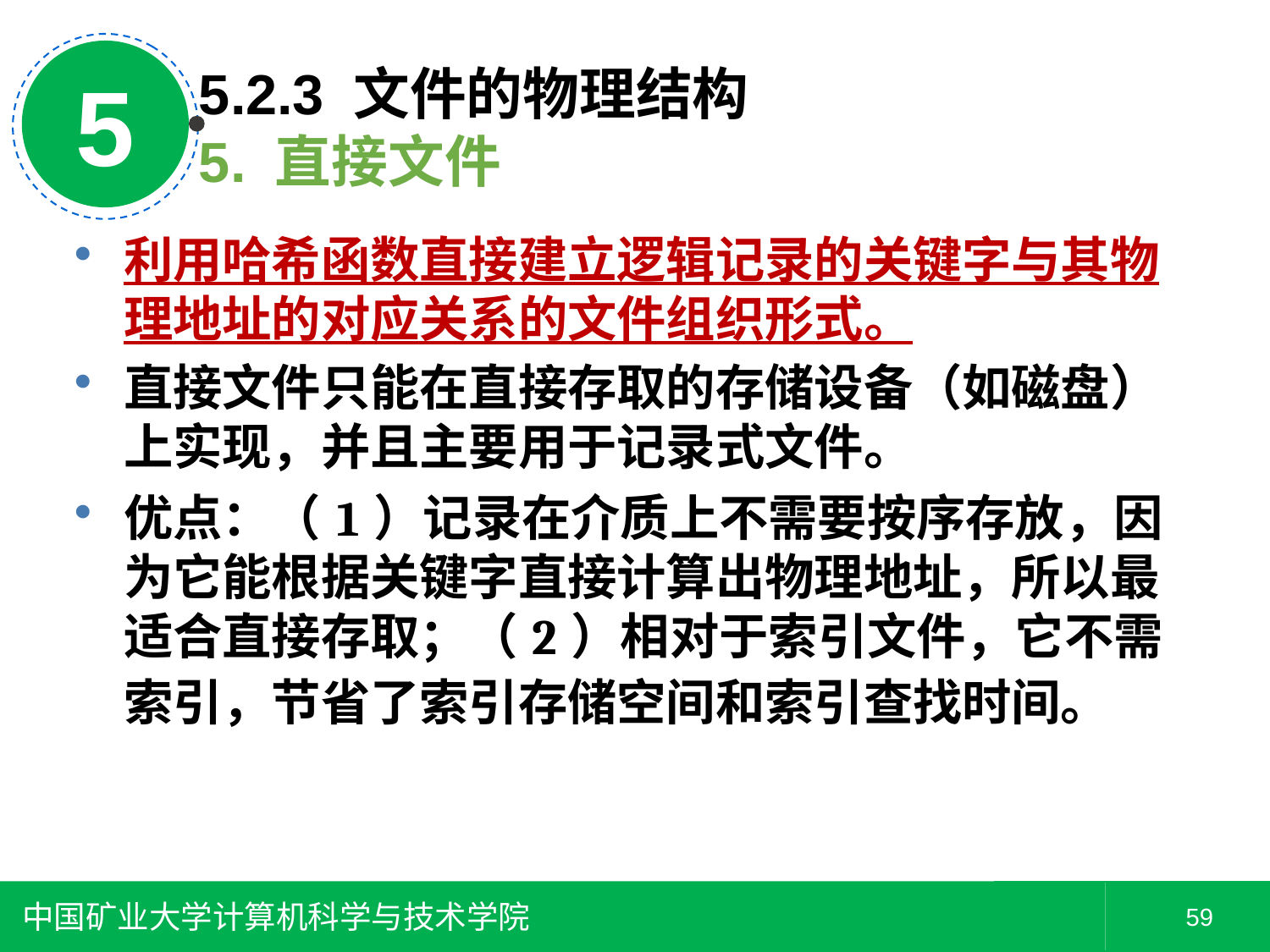

5
5.2.3 文件的物理结构
5. 直接文件

利用哈希函数直接建立逻辑记录的关键字与其物理地址的对应关系的文件组织形式。
直接文件只能在直接存取的存储设备（如磁盘）上实现，并且主要用于记录式文件。
优点：（1）记录在介质上不需要按序存放，因为它能根据关键字直接计算出物理地址，所以最适合直接存取；（2）相对于索引文件，它不需索引，节省了索引存储空间和索引查找时间。